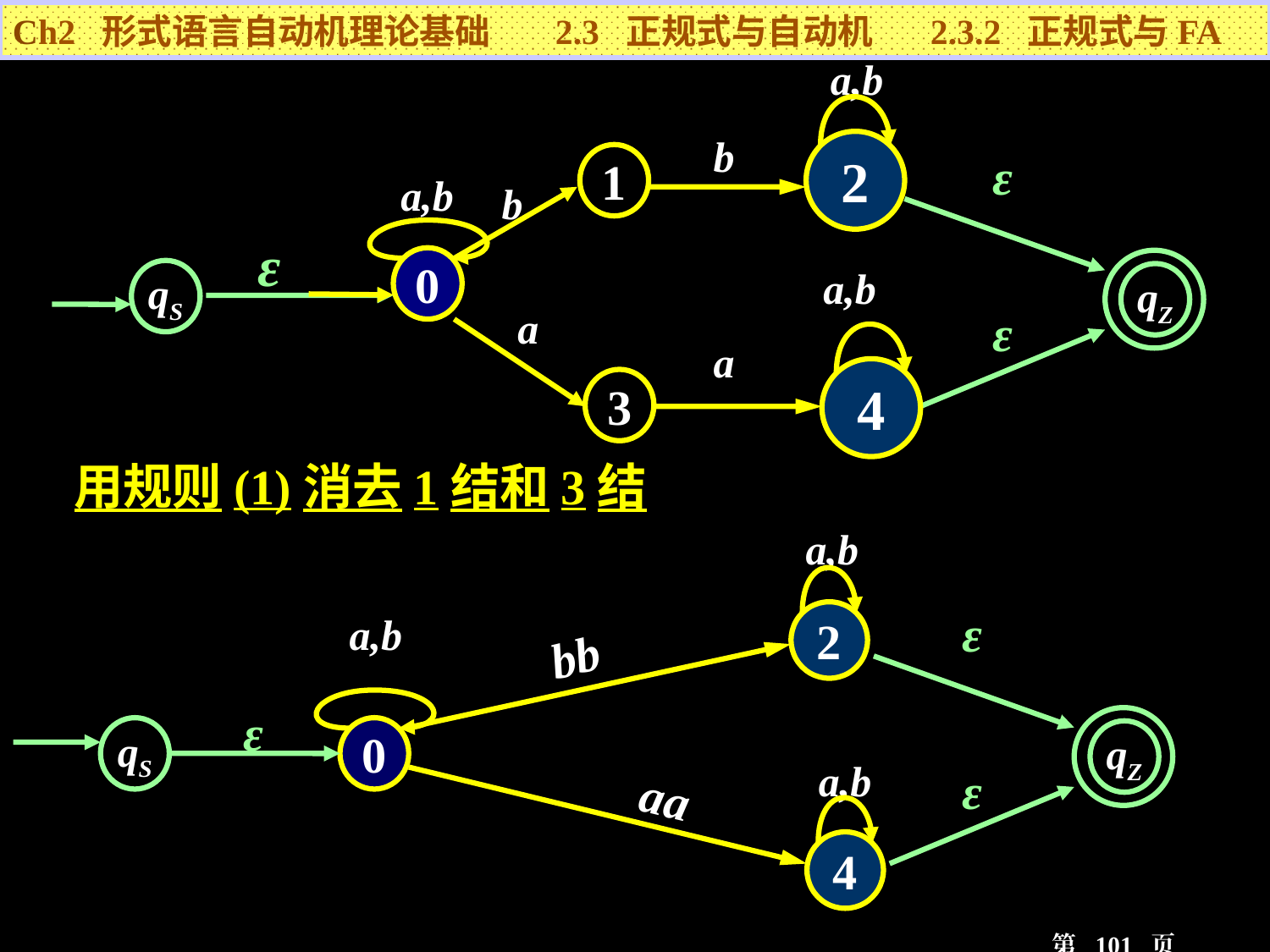

Ch2  形式语言自动机理论基础       2.3  正规式与自动机      2.3.2  正规式与FA
a,b
b
2
ε

ε

1
a,b
b

ε

0

qZ
a,b
qS

a

a
4
3

    用规则(1)消去1结和3结
a,b
ε
a,b
2

ε

qZ
qS
0

a,b

ε

4
bb

aa